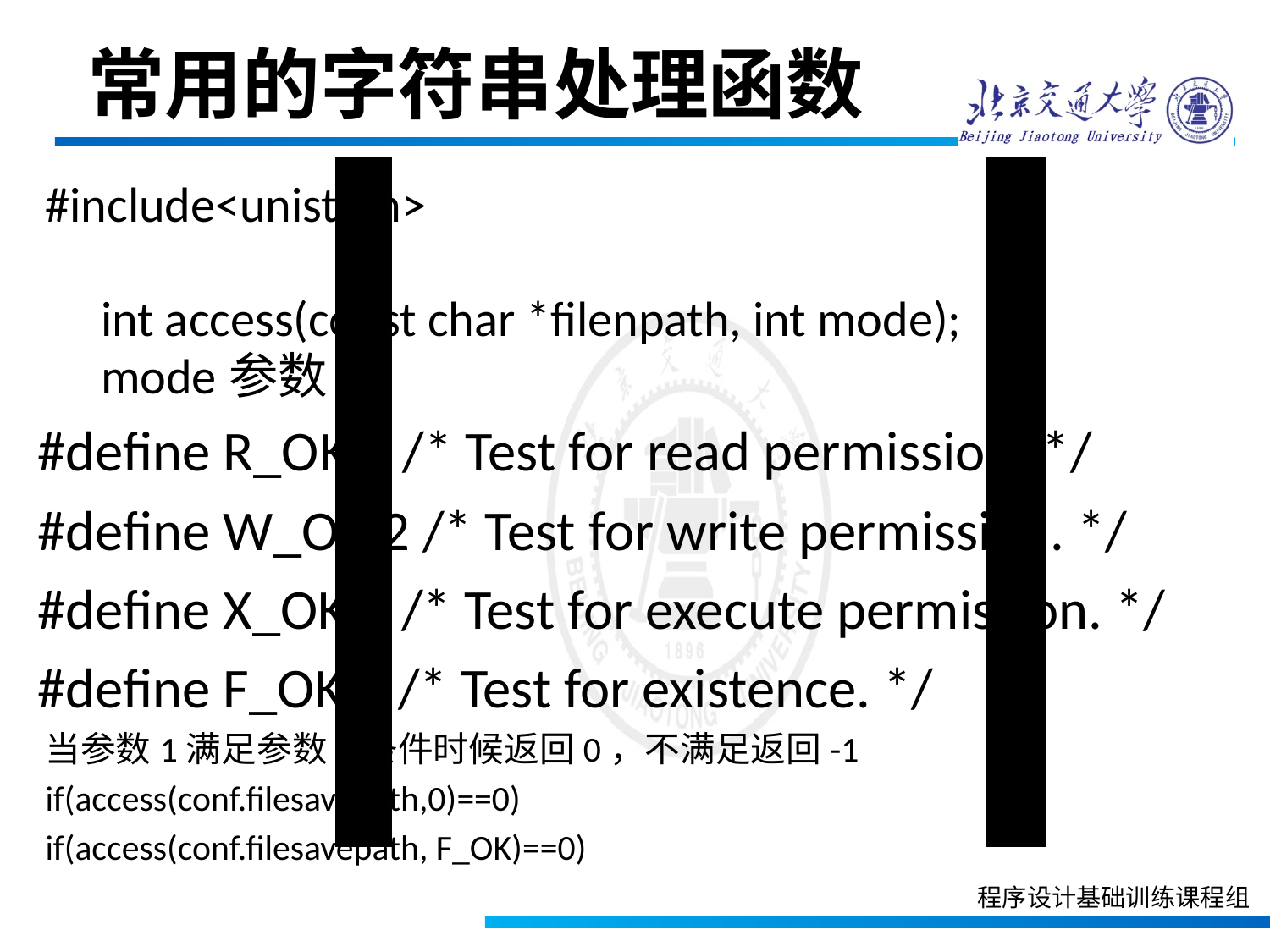

常用的字符串处理函数
#include<unistd.h>

int access(const char *filenpath, int mode);
mode参数
#define R_OK 4 /* Test for read permission. */
#define W_OK 2 /* Test for write permission. */
#define X_OK 1 /* Test for execute permission. */
#define F_OK 0 /* Test for existence. */
当参数1满足参数2条件时候返回0，不满足返回-1
if(access(conf.filesavepath,0)==0)
if(access(conf.filesavepath, F_OK)==0)

程序设计基础训练课程组